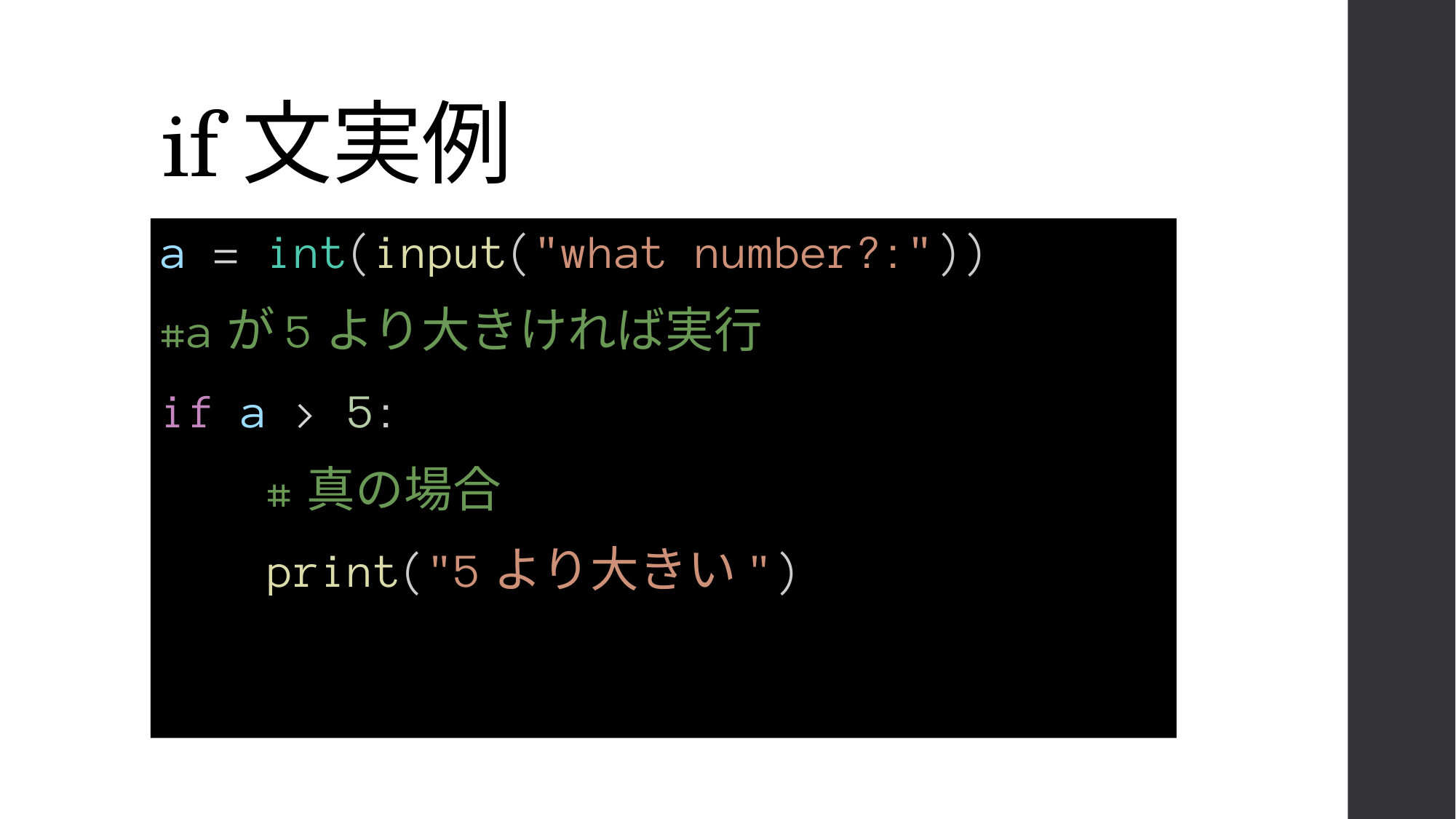

# if文実例
a = int(input("what number?:"))
#aが5より大きければ実行
if a > 5:
    #真の場合
    print("5より大きい")